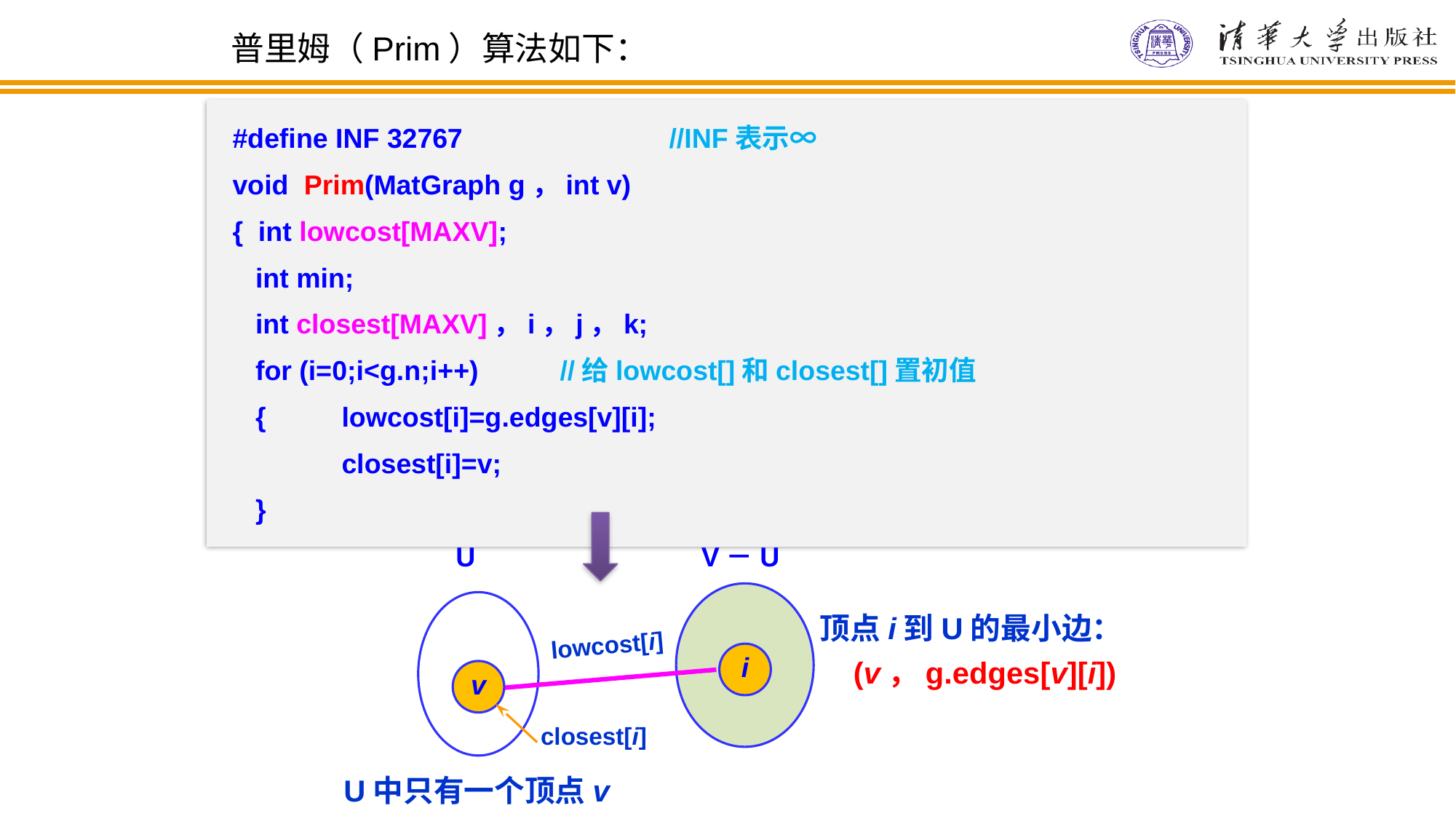

普里姆（Prim）算法如下：
#define INF 32767		//INF表示∞
void  Prim(MatGraph g，int v)
{  int lowcost[MAXV];
   int min;
   int closest[MAXV]，i，j，k;
   for (i=0;i<g.n;i++)	//给lowcost[]和closest[]置初值
   {	lowcost[i]=g.edges[v][i];
	closest[i]=v;
   }

U
V－U

lowcost[i]
i
v

closest[i]
顶点i到U的最小边：
    (v，g.edges[v][i])
U中只有一个顶点v